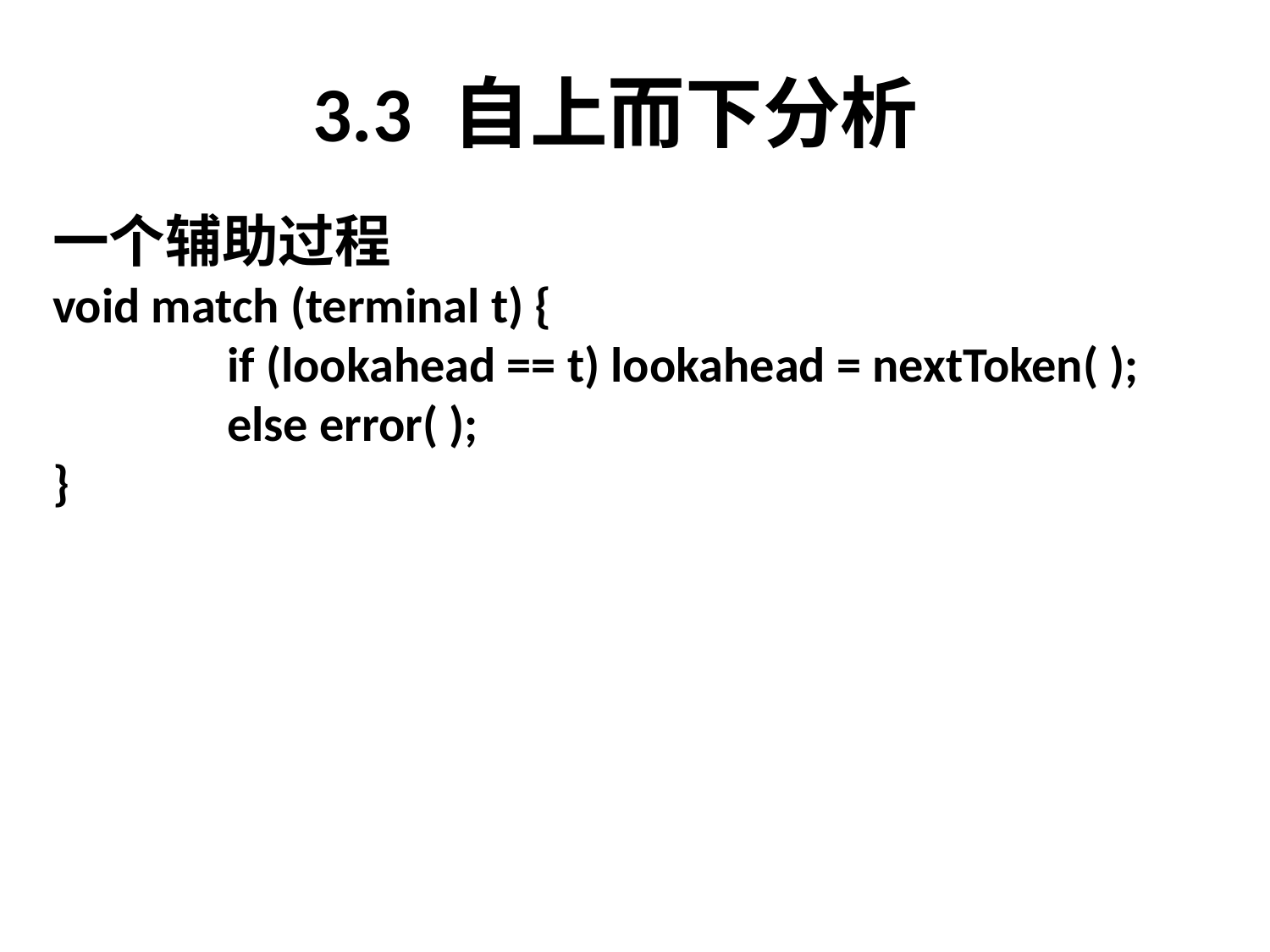

# 3.3 自上而下分析
一个辅助过程
void match (terminal t) {
		if (lookahead == t) lookahead = nextToken( );
		else error( );
}